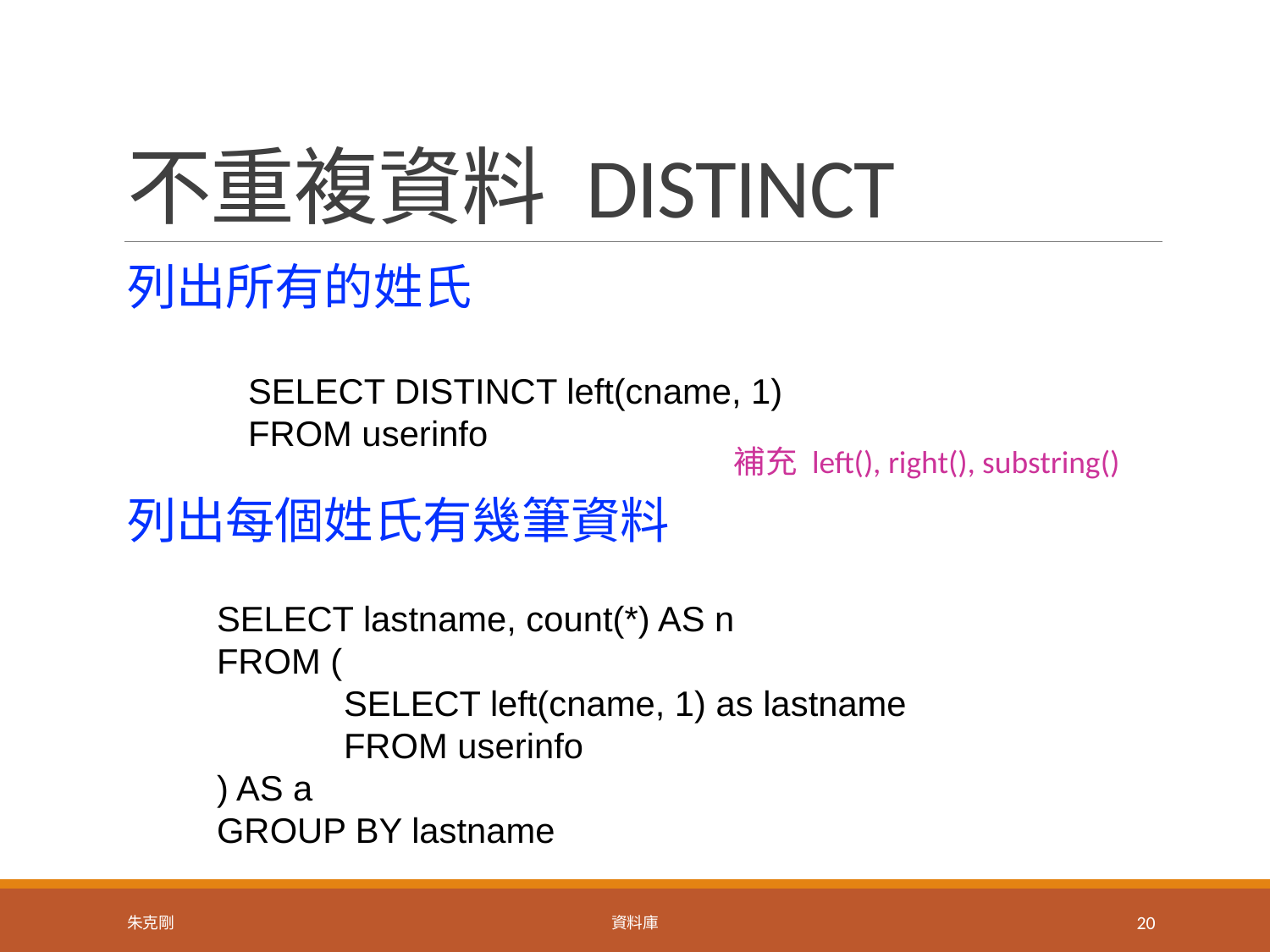

# 不重複資料 DISTINCT
列出所有的姓氏

列出每個姓氏有幾筆資料
SELECT DISTINCT left(cname, 1)
FROM userinfo
補充 left(), right(), substring()
SELECT lastname, count(*) AS n
FROM (
	SELECT left(cname, 1) as lastname
	FROM userinfo
) AS a
GROUP BY lastname
朱克剛
資料庫
20